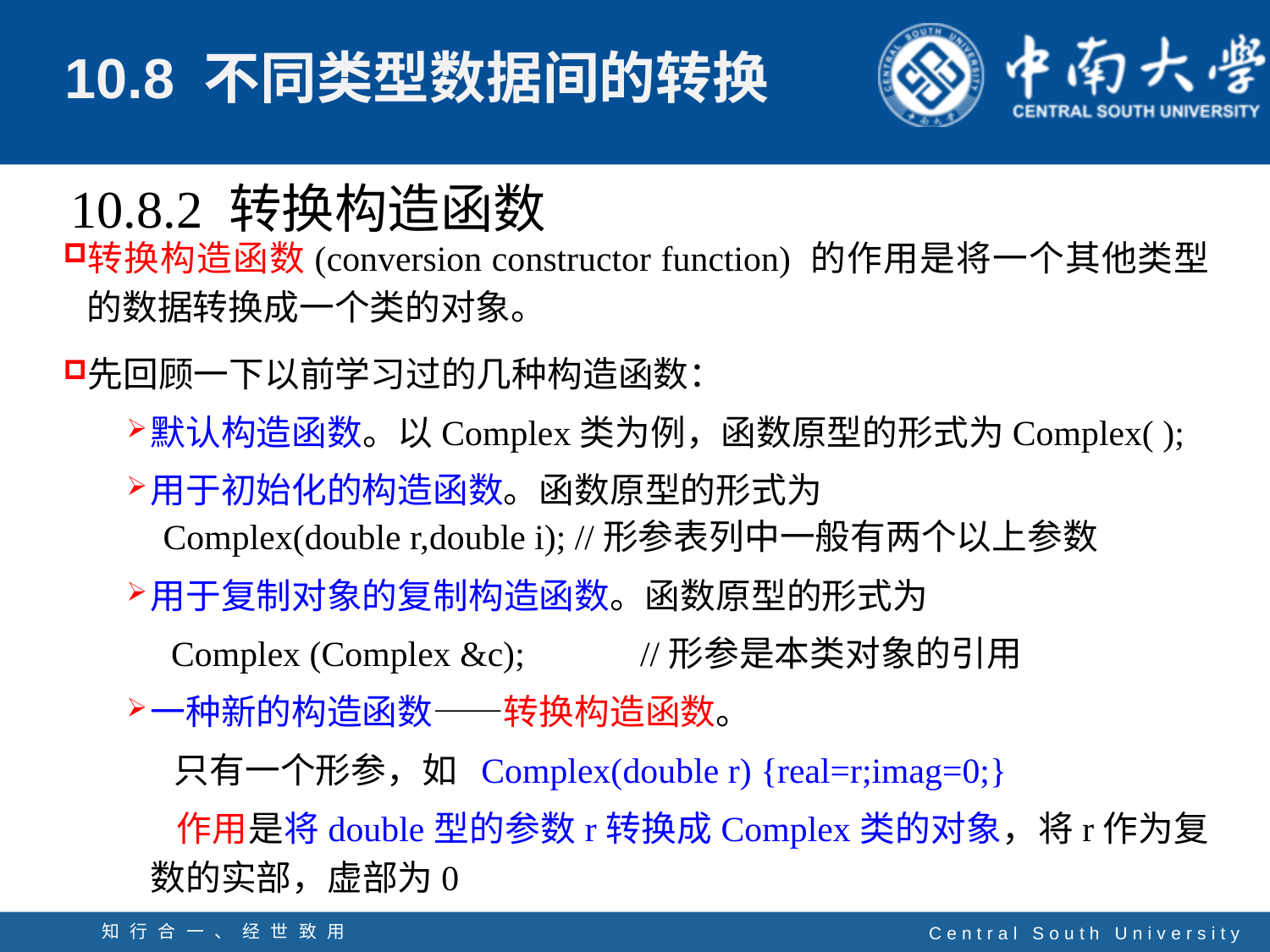

10.8.2 转换构造函数
转换构造函数(conversion constructor function) 的作用是将一个其他类型的数据转换成一个类的对象。
先回顾一下以前学习过的几种构造函数：
默认构造函数。以Complex类为例，函数原型的形式为Complex( );
用于初始化的构造函数。函数原型的形式为
     Complex(double r,double i); //形参表列中一般有两个以上参数
用于复制对象的复制构造函数。函数原型的形式为
     Complex (Complex &c);             //形参是本类对象的引用
一种新的构造函数——转换构造函数。
     只有一个形参，如  Complex(double r) {real=r;imag=0;}
     作用是将double型的参数r转换成Complex类的对象，将r作为复数的实部，虚部为0

知行合一、经世致用
自强不息 厚德载物
Central South University